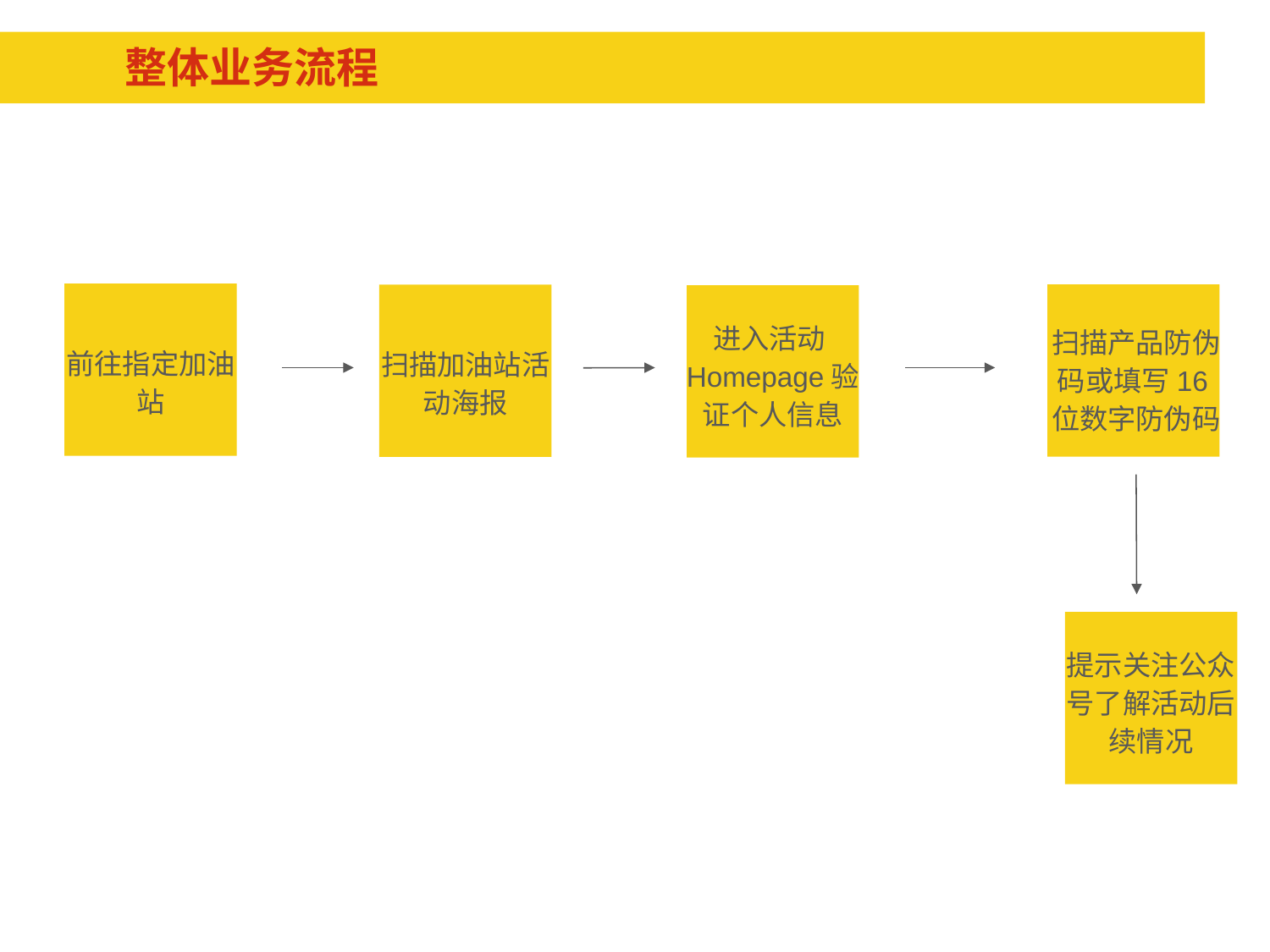

# 整体业务流程

进入活动Homepage验证个人信息
扫描产品防伪码或填写16位数字防伪码
前往指定加油站
扫描加油站活动海报

提示关注公众号了解活动后续情况